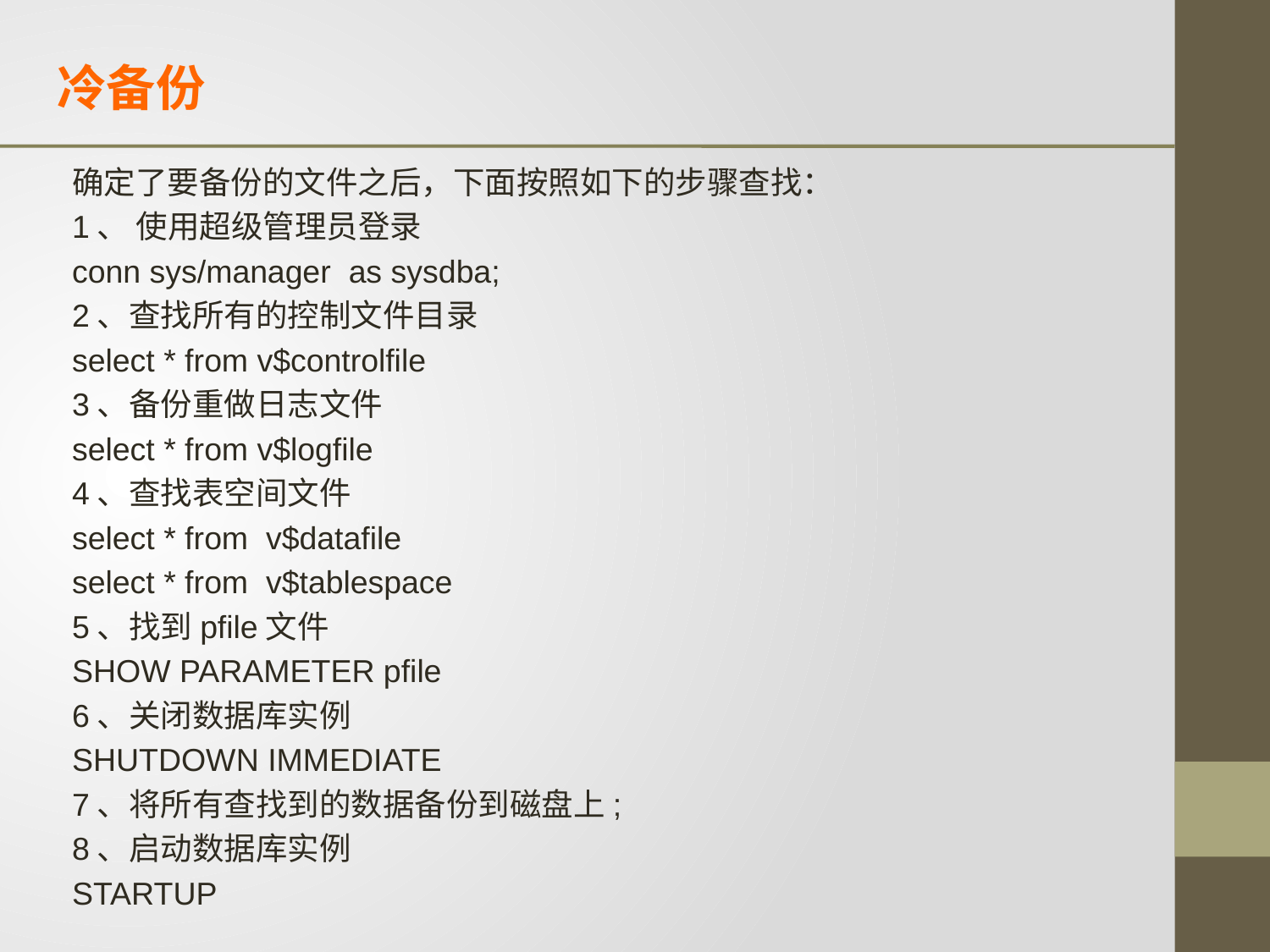

冷备份
确定了要备份的文件之后，下面按照如下的步骤查找：
1、 使用超级管理员登录
conn sys/manager  as sysdba;
2、查找所有的控制文件目录
select * from v$controlfile
3、备份重做日志文件
select * from v$logfile
4、查找表空间文件
select * from  v$datafile
select * from  v$tablespace
5、找到pfile文件
SHOW PARAMETER pfile
6、关闭数据库实例
SHUTDOWN IMMEDIATE
7、将所有查找到的数据备份到磁盘上;
8、启动数据库实例
STARTUP